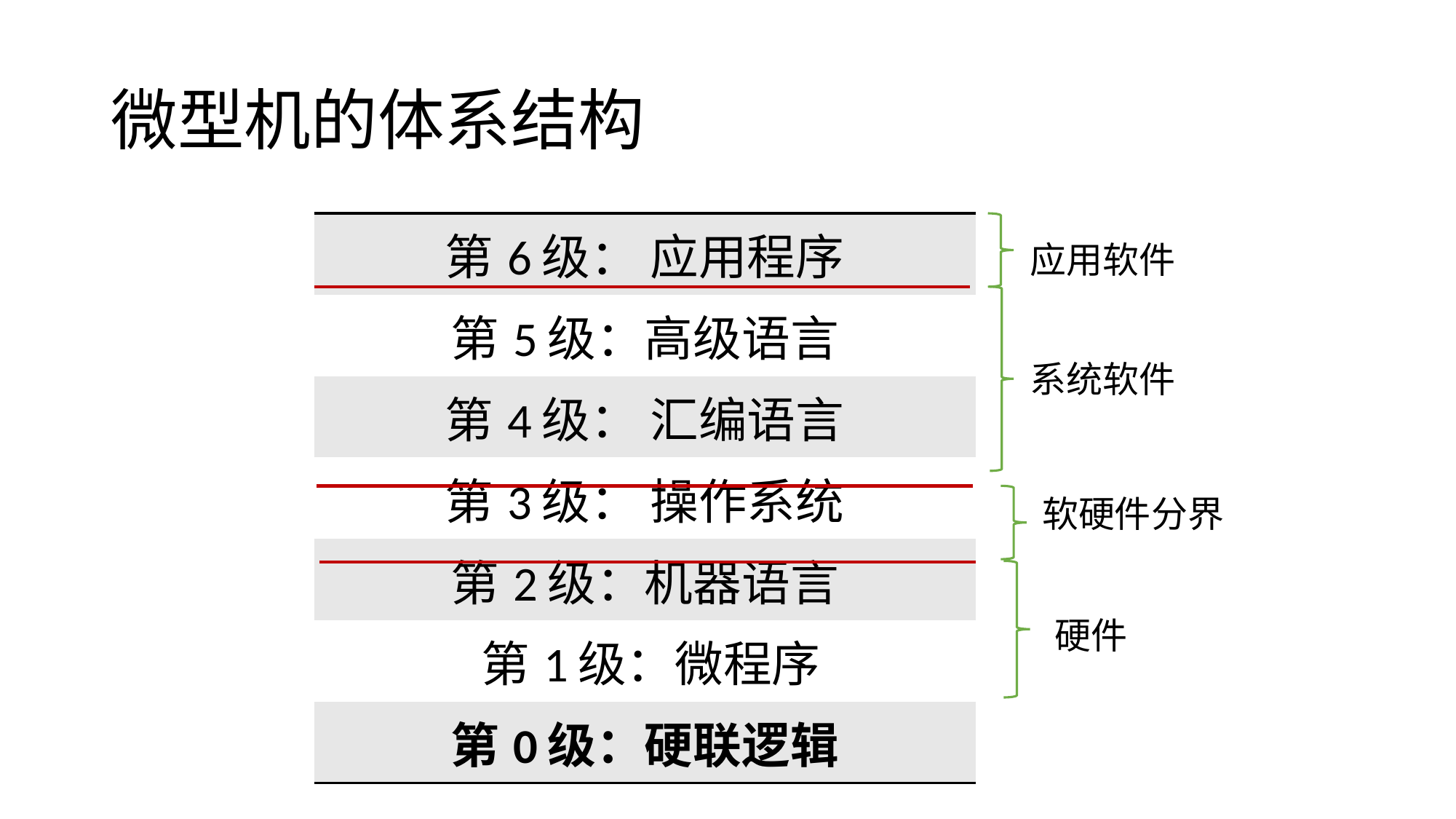

# 微型机的体系结构
| 第6级： 应用程序 |
| --- |
| 第5级：高级语言 |
| 第4级： 汇编语言 |
| 第3级： 操作系统 |
| 第2级：机器语言 |
| 第1级：微程序 |
| 第0级：硬联逻辑 |

应用软件

系统软件

软硬件分界

硬件